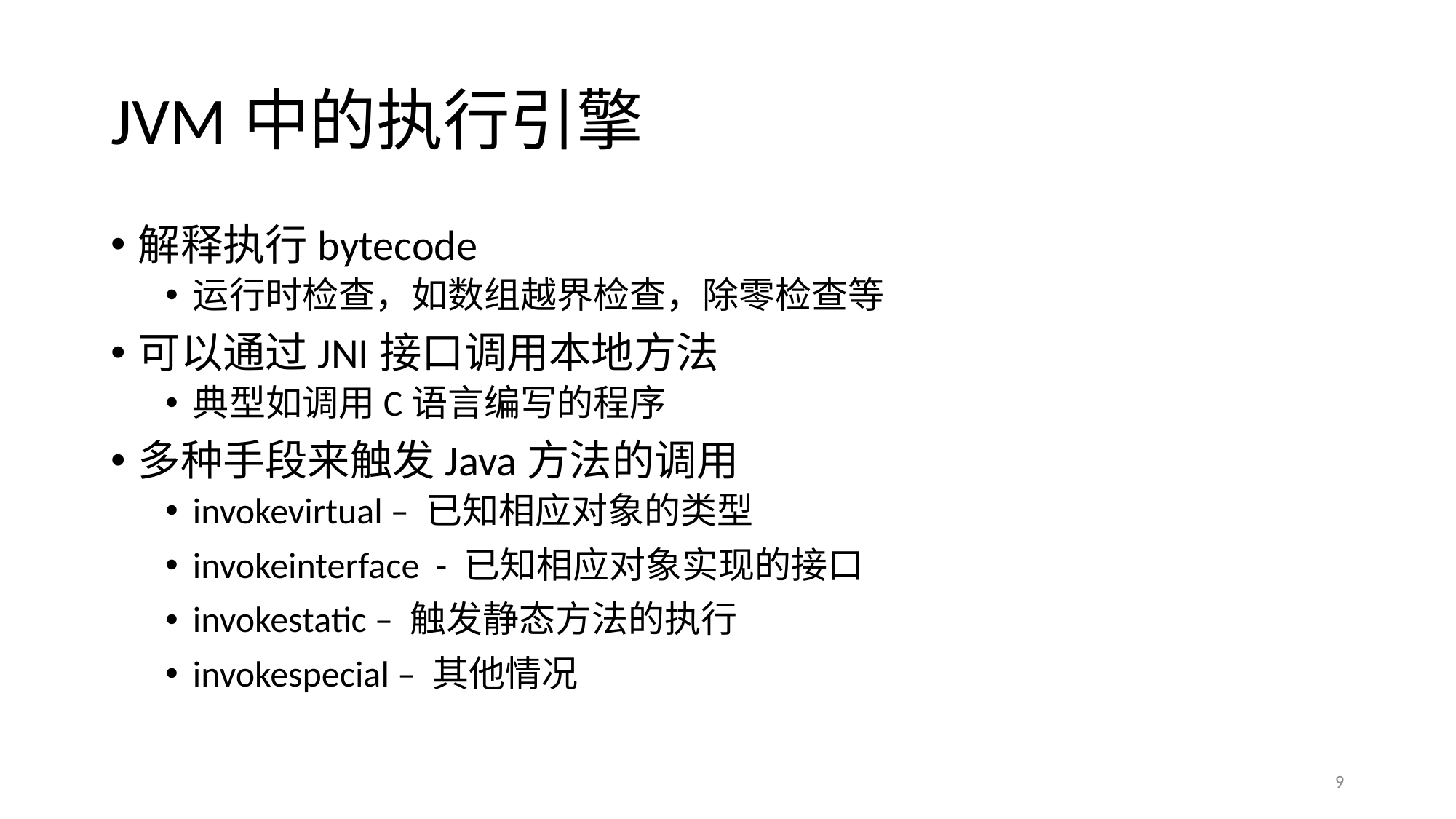

# JVM中的执行引擎
解释执行bytecode
运行时检查，如数组越界检查，除零检查等
可以通过JNI接口调用本地方法
典型如调用C语言编写的程序
多种手段来触发Java方法的调用
invokevirtual – 已知相应对象的类型
invokeinterface  - 已知相应对象实现的接口
invokestatic – 触发静态方法的执行
invokespecial – 其他情况
9